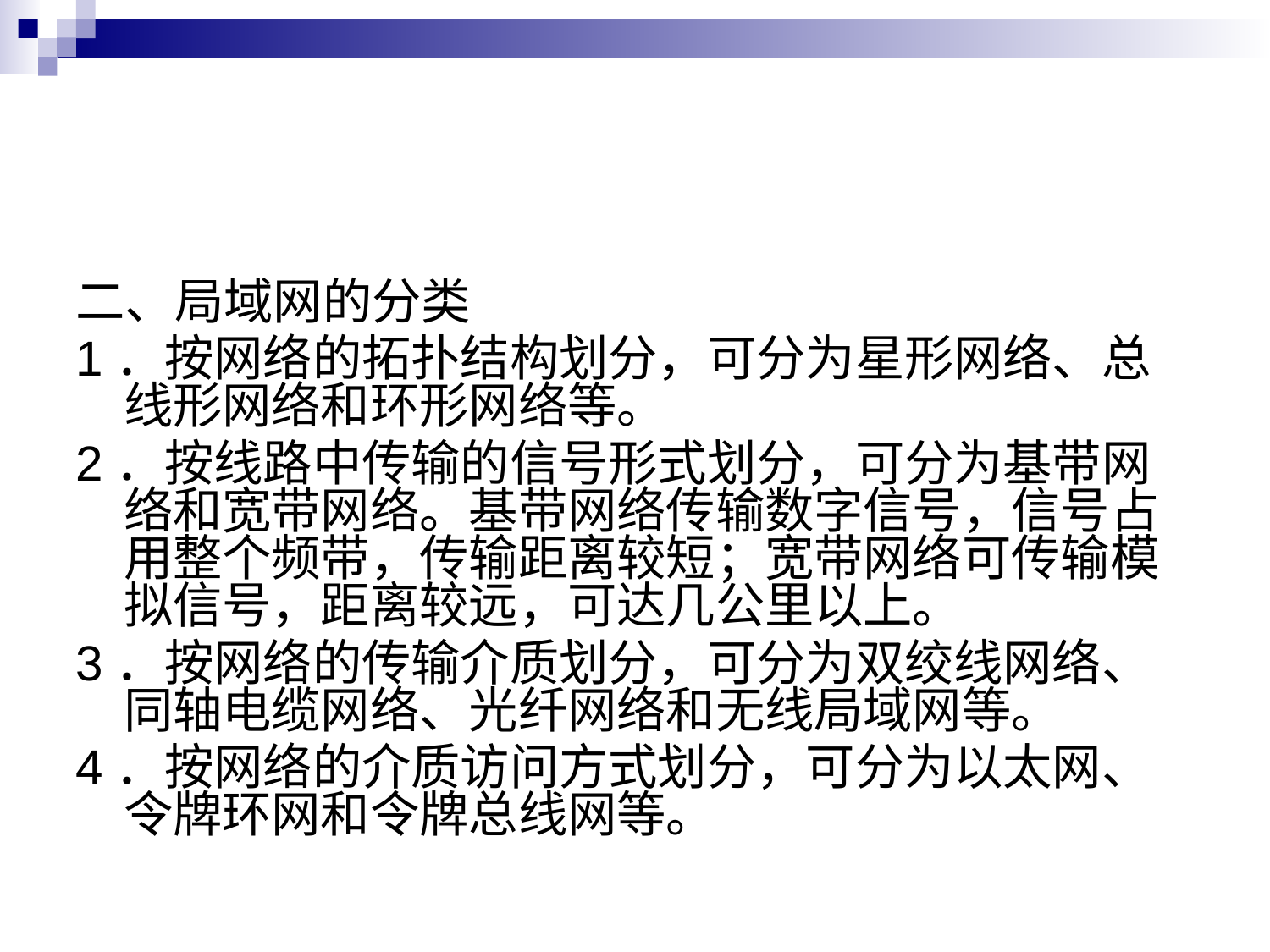

#
二、局域网的分类
1．按网络的拓扑结构划分，可分为星形网络、总线形网络和环形网络等。
2．按线路中传输的信号形式划分，可分为基带网络和宽带网络。基带网络传输数字信号，信号占用整个频带，传输距离较短；宽带网络可传输模拟信号，距离较远，可达几公里以上。
3．按网络的传输介质划分，可分为双绞线网络、同轴电缆网络、光纤网络和无线局域网等。
4．按网络的介质访问方式划分，可分为以太网、令牌环网和令牌总线网等。